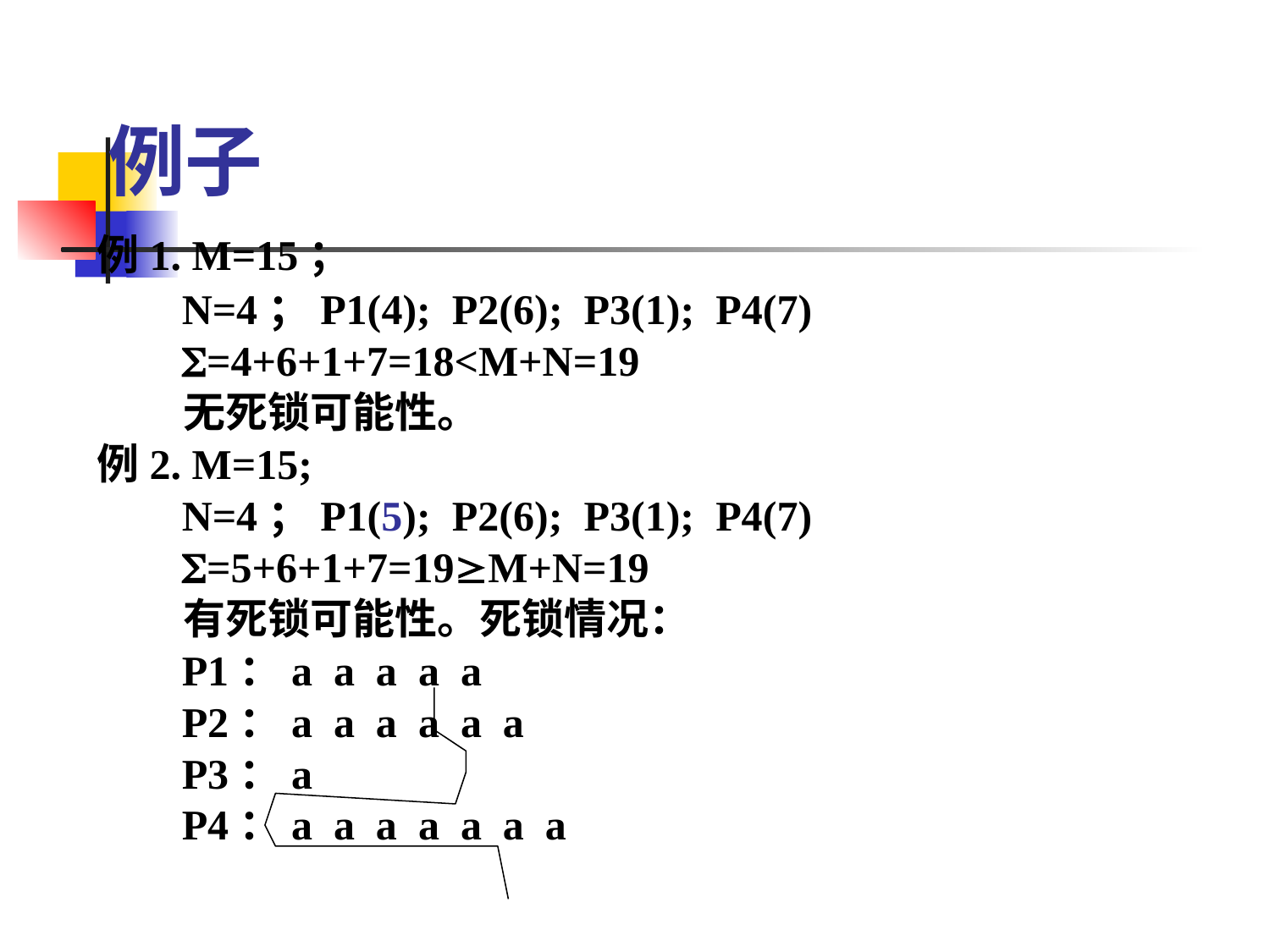

# 例子
例1. M=15；
        N=4；P1(4);  P2(6);  P3(1);  P4(7)
        Σ=4+6+1+7=18<M+N=19
        无死锁可能性。
例2. M=15;
        N=4；P1(5);  P2(6);  P3(1);  P4(7)
        Σ=5+6+1+7=19≥M+N=19
        有死锁可能性。死锁情况：
        P1：a  a  a  a  a
        P2：a  a  a  a  a  a
        P3：a
        P4：a  a  a  a  a  a  a